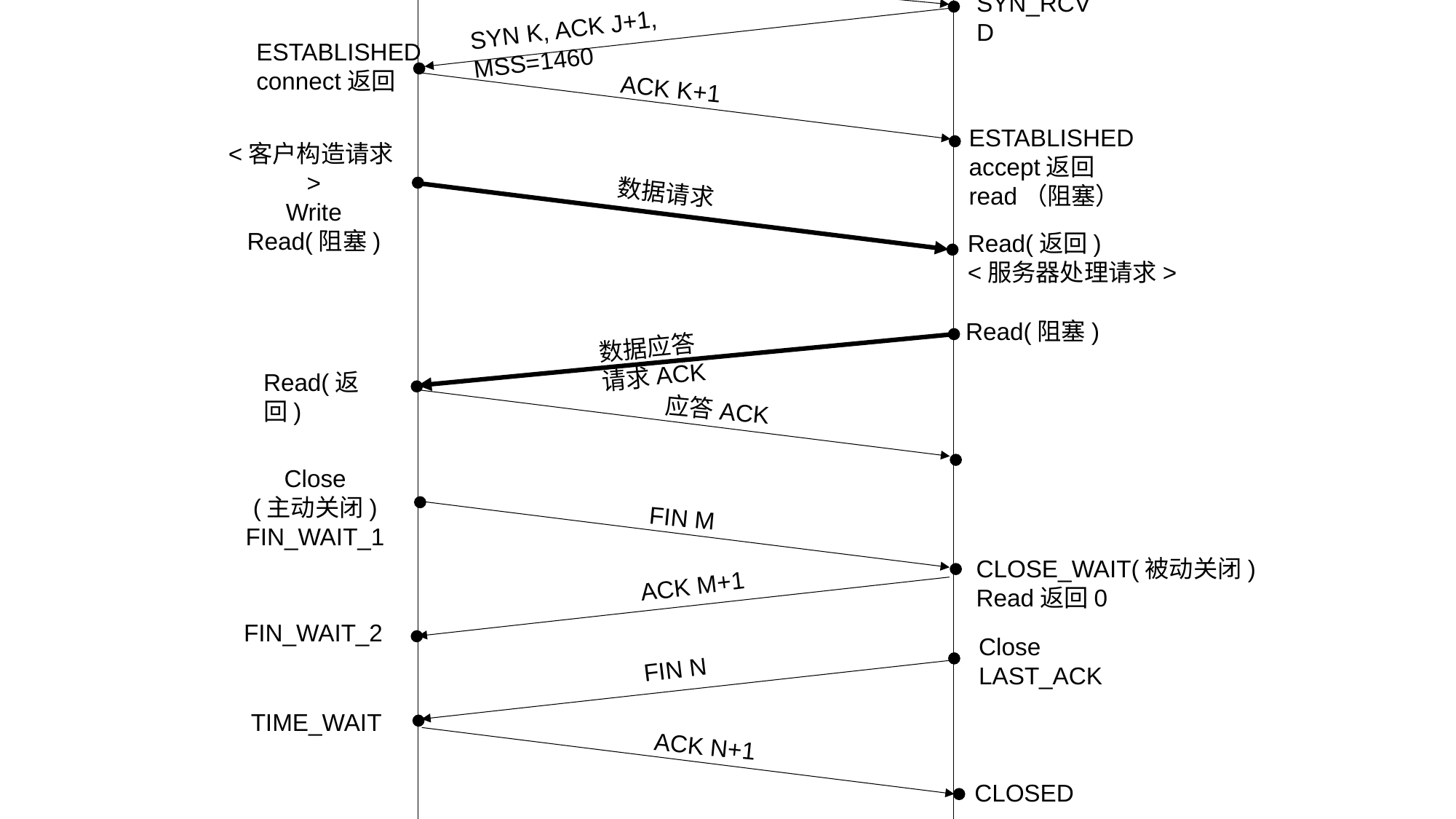

客户
服务器
socket, bind, listen
（被动打开）
 socket
connect（阻塞）
（主动打开）SYN_SENT
SYN J, MSS=536
accept（阻塞）

SYN_RCVD

SYN K, ACK J+1, MSS=1460
ESTABLISHED
connect返回

ACK K+1
ESTABLISHED
accept返回
read（阻塞）
<客户构造请求>
Write
Read(阻塞)

数据请求

Read(返回)
<服务器处理请求>

Read(阻塞)
数据应答请求ACK

Read(返回)

应答ACK

Close
(主动关闭) FIN_WAIT_1

FIN M
CLOSE_WAIT(被动关闭)
Read返回0

ACK M+1
FIN_WAIT_2
Close
LAST_ACK

FIN N

TIME_WAIT

ACK N+1
CLOSED